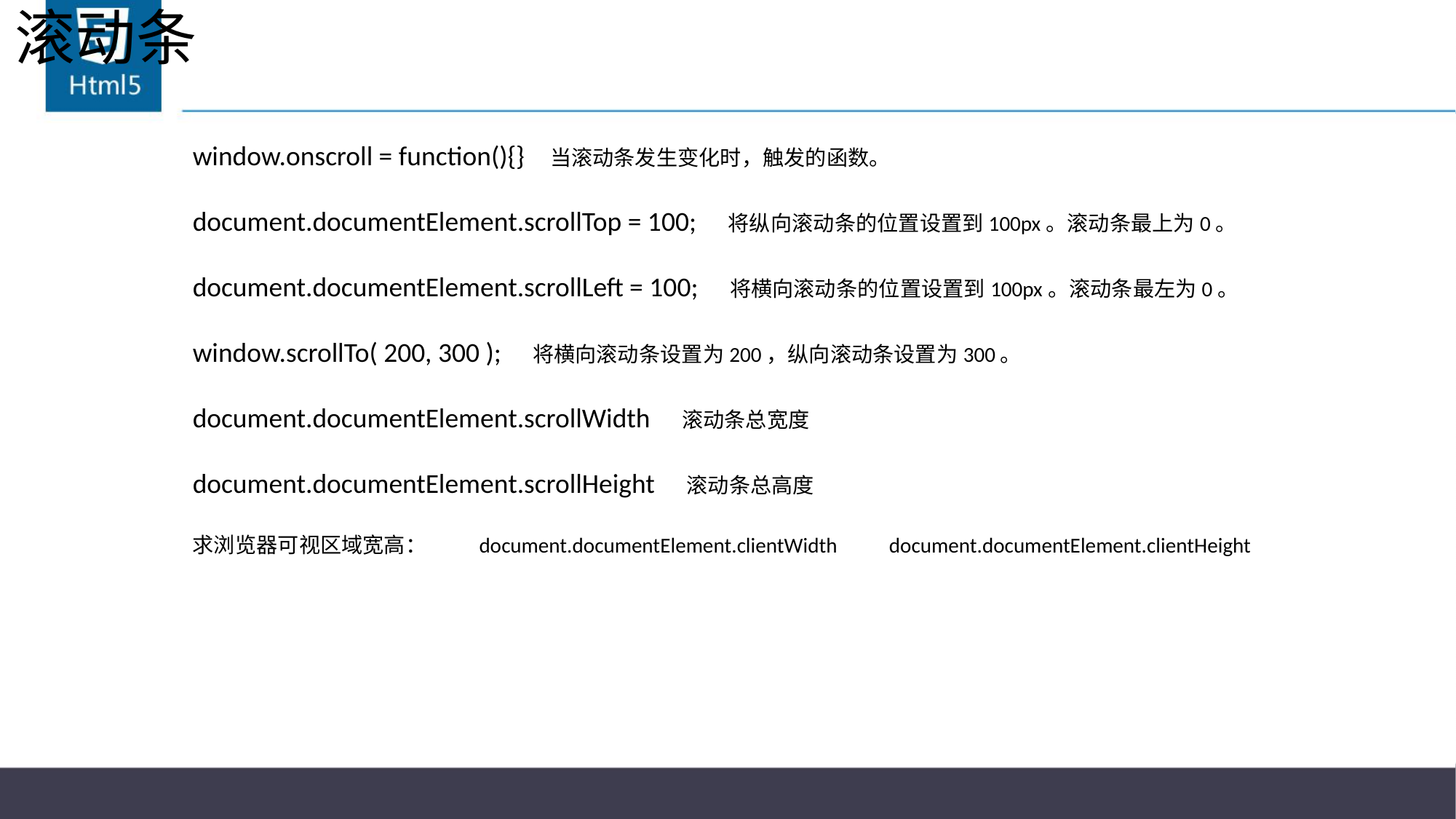

# 滚动条
window.onscroll = function(){}   当滚动条发生变化时，触发的函数。

document.documentElement.scrollTop = 100;    将纵向滚动条的位置设置到100px。滚动条最上为0。

document.documentElement.scrollLeft = 100;    将横向滚动条的位置设置到100px。滚动条最左为0。

window.scrollTo( 200, 300 );    将横向滚动条设置为200，纵向滚动条设置为300。

document.documentElement.scrollWidth    滚动条总宽度

document.documentElement.scrollHeight    滚动条总高度

求浏览器可视区域宽高：          document.documentElement.clientWidth           document.documentElement.clientHeight